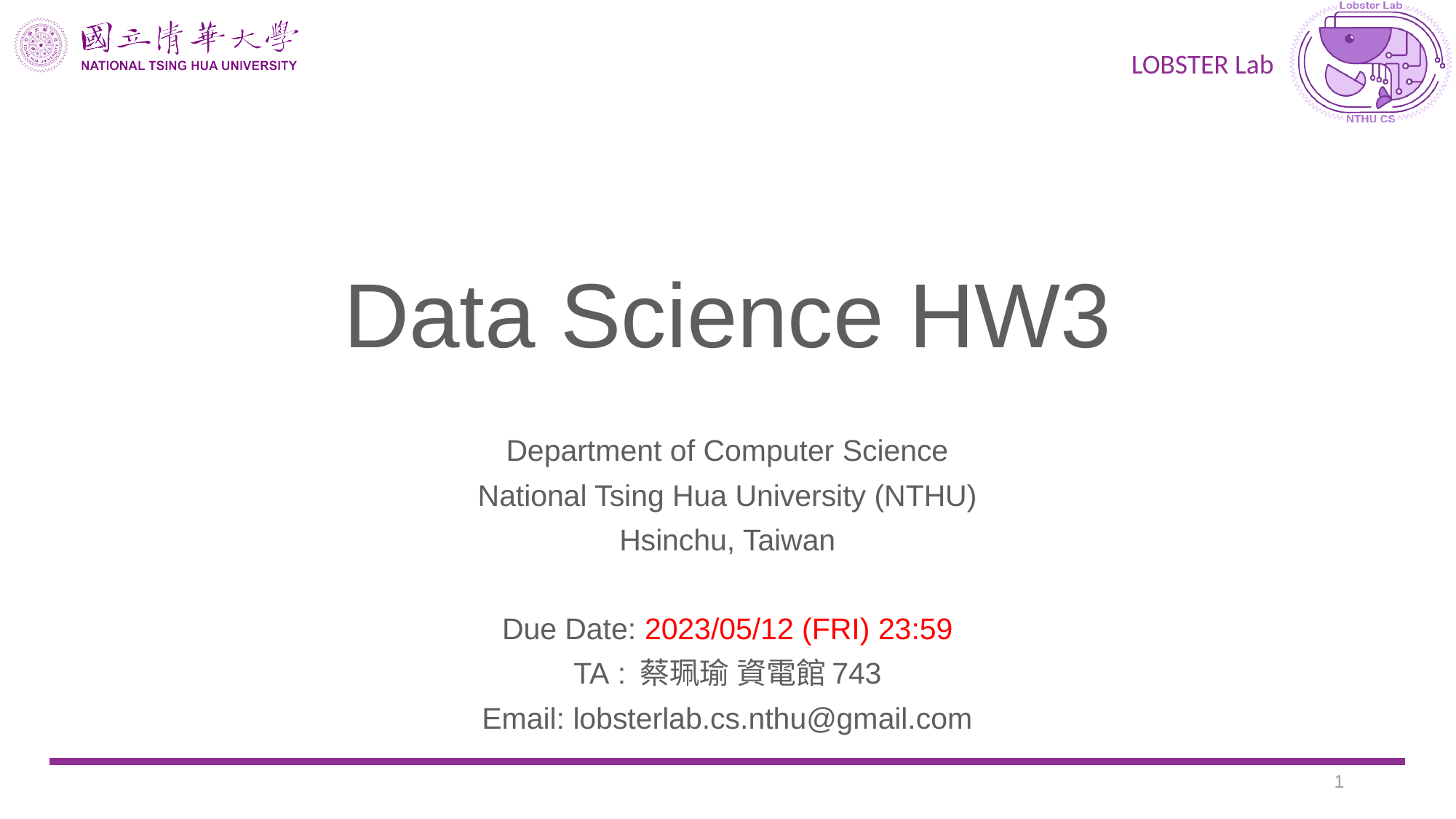

# Data Science HW3
Department of Computer Science
National Tsing Hua University (NTHU)
Hsinchu, Taiwan

Due Date: 2023/05/12 (FRI) 23:59
TA : 蔡珮瑜 資電館743
Email: lobsterlab.cs.nthu@gmail.com

1